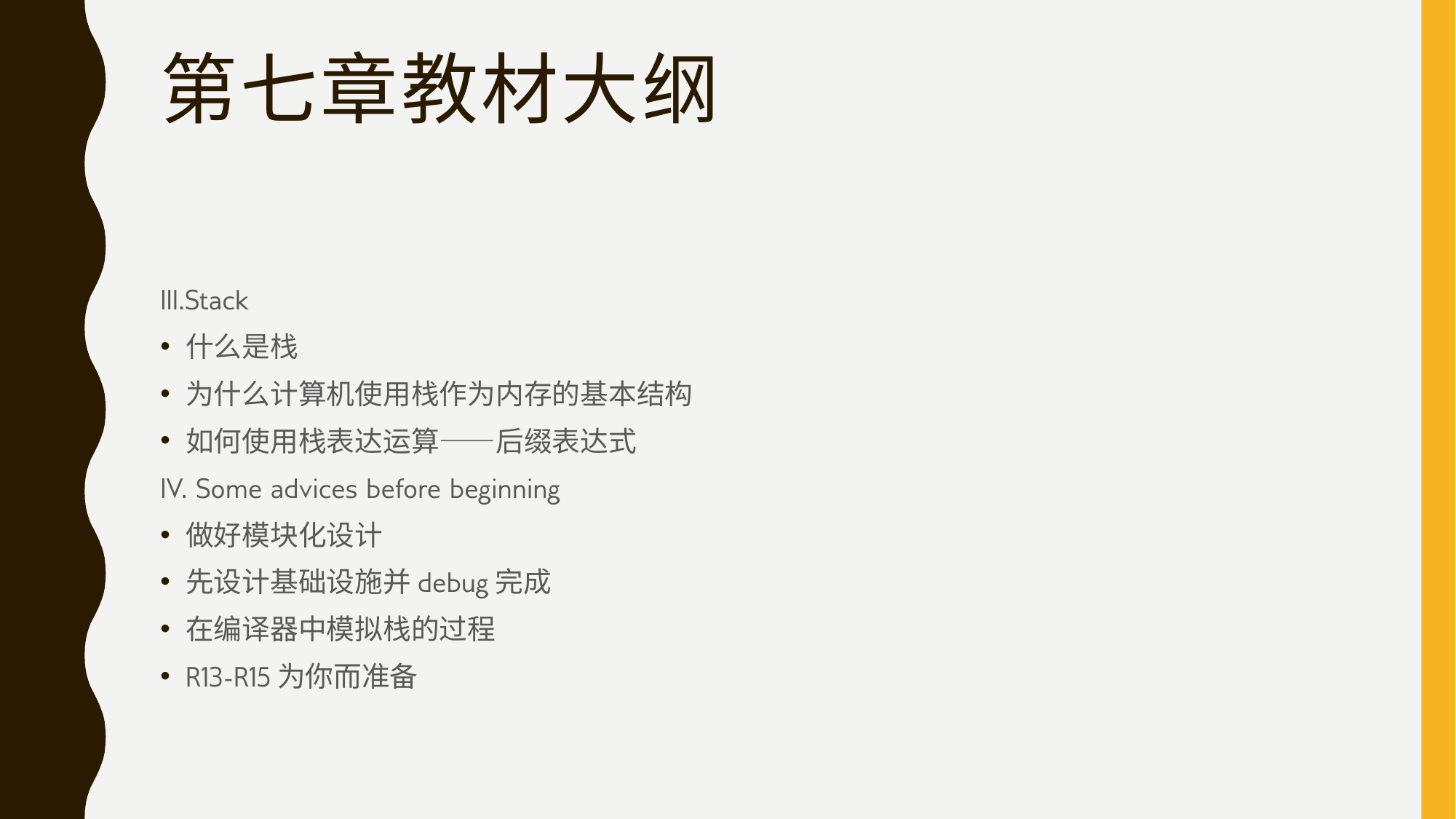

# 第七章教材大纲
III.Stack
什么是栈
为什么计算机使用栈作为内存的基本结构
如何使用栈表达运算——后缀表达式
IV. Some advices before beginning
做好模块化设计
先设计基础设施并debug完成
在编译器中模拟栈的过程
R13-R15为你而准备